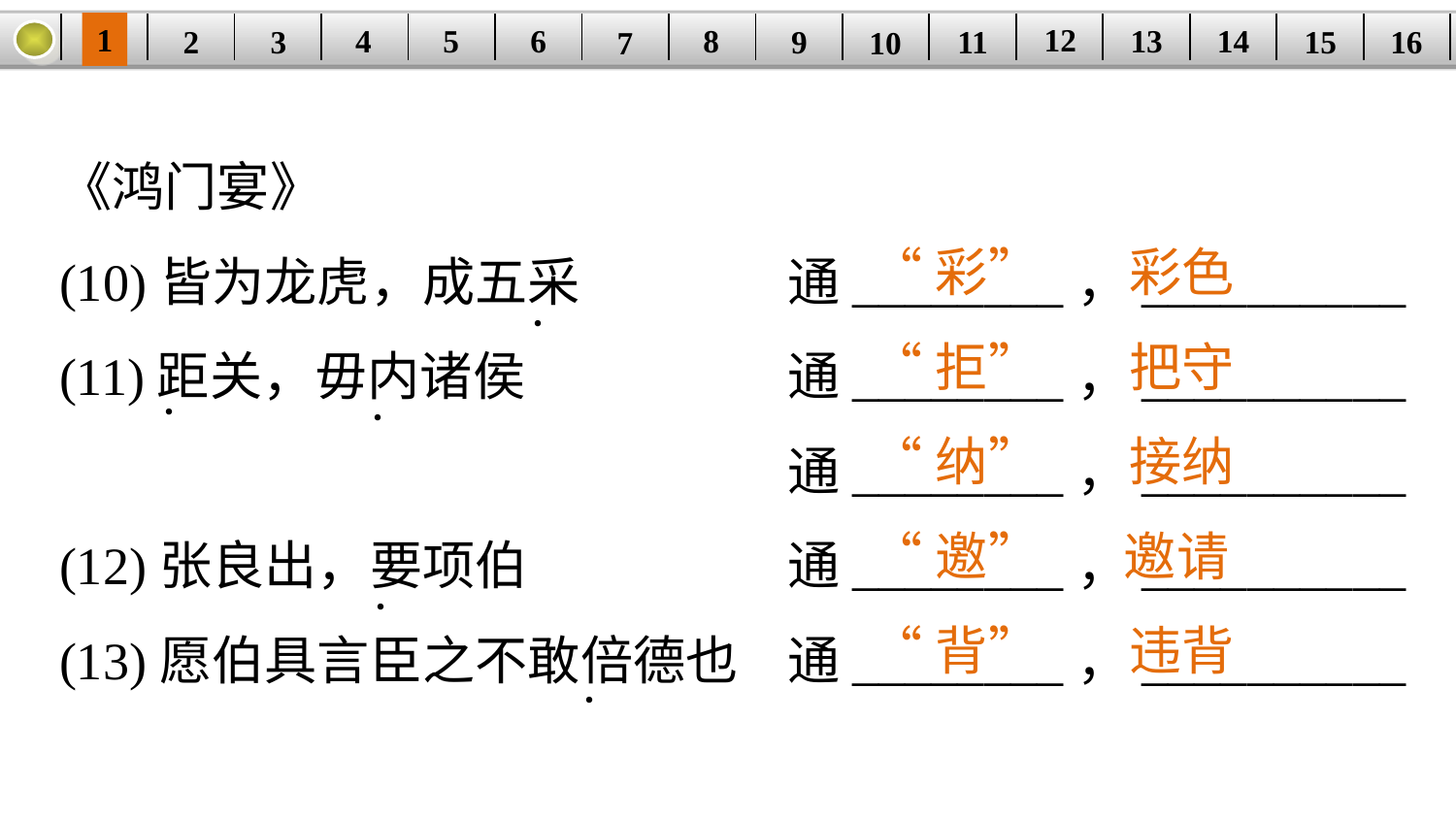

1
12
6
14
8
5
|  |  |  |  |  |  |  |  |  |  |  |  |  |  |  |  |
| --- | --- | --- | --- | --- | --- | --- | --- | --- | --- | --- | --- | --- | --- | --- | --- |
13
4
15
2
9
3
11
16
10
7

《鸿门宴》
(10)皆为龙虎，成五采  		通________，__________
(11)距关，毋内诸侯  		通________，__________
					通________，__________
(12)张良出，要项伯  		通________，__________
(13)愿伯具言臣之不敢倍德也  	通________，__________
“彩”　   彩色
“拒”　   把守
“纳”　   接纳
“邀”       邀请
“背”　   违背
·
·
·
·
·